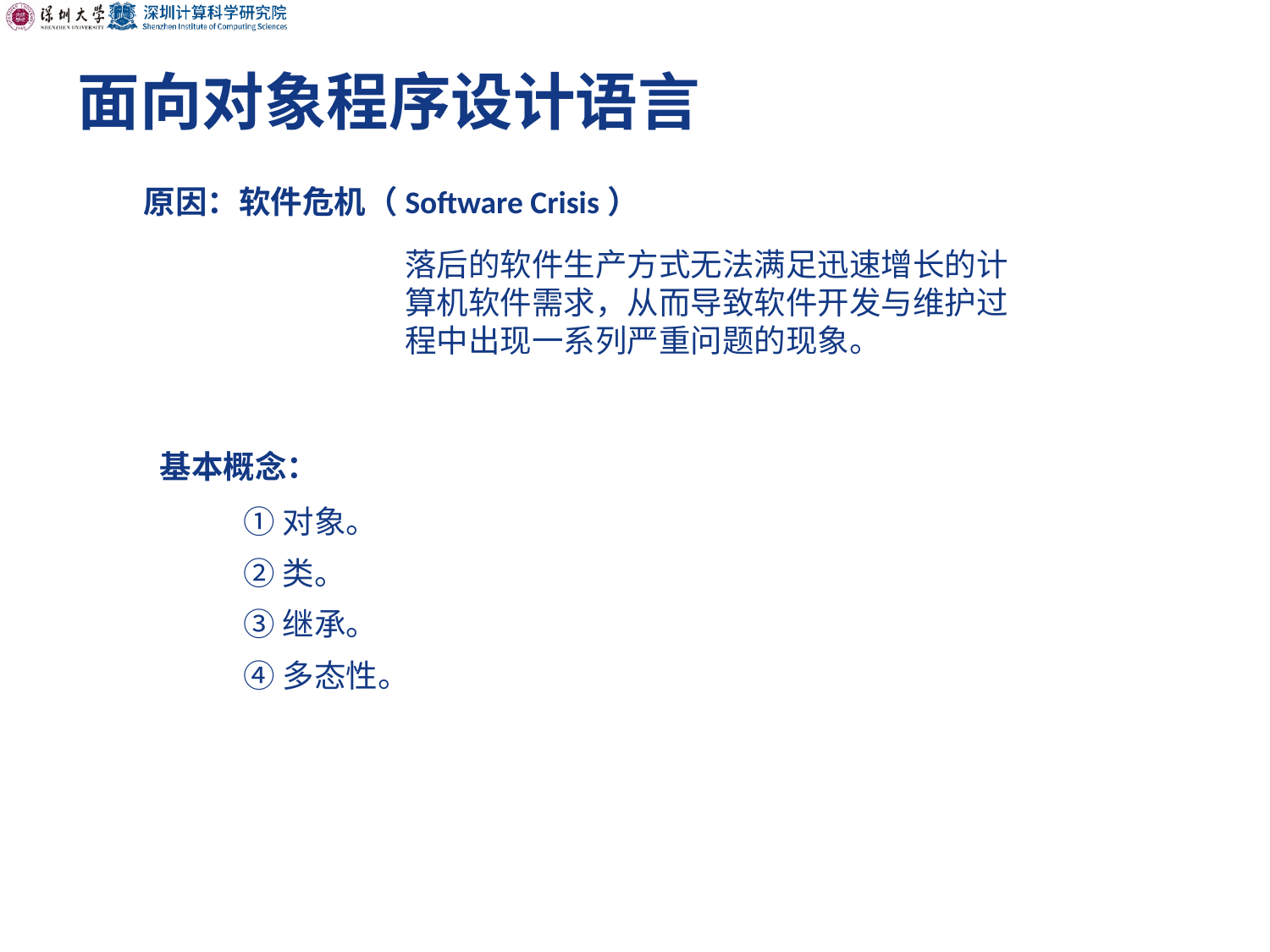

# 面向对象程序设计语言
原因：软件危机（Software Crisis）
落后的软件生产方式无法满足迅速增长的计算机软件需求，从而导致软件开发与维护过程中出现一系列严重问题的现象。
基本概念：
①对象。
②类。
③继承。
④多态性。